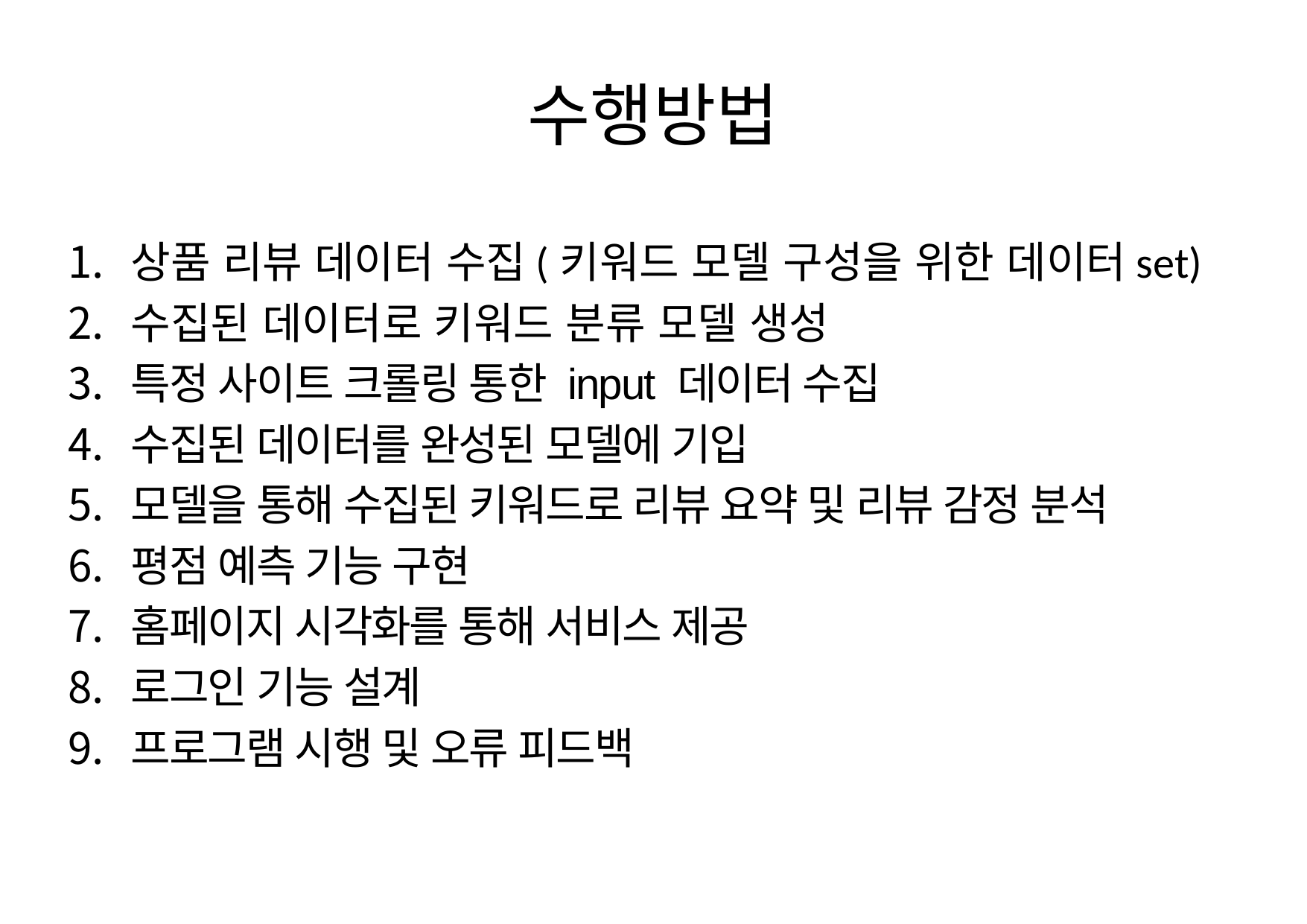

# 수행방법
상품 리뷰 데이터 수집(키워드 모델 구성을 위한 데이터set)
수집된 데이터로 키워드 분류 모델 생성
특정 사이트 크롤링 통한 input 데이터 수집
수집된 데이터를 완성된 모델에 기입
모델을 통해 수집된 키워드로 리뷰 요약 및 리뷰 감정 분석
평점 예측 기능 구현
홈페이지 시각화를 통해 서비스 제공
로그인 기능 설계
프로그램 시행 및 오류 피드백